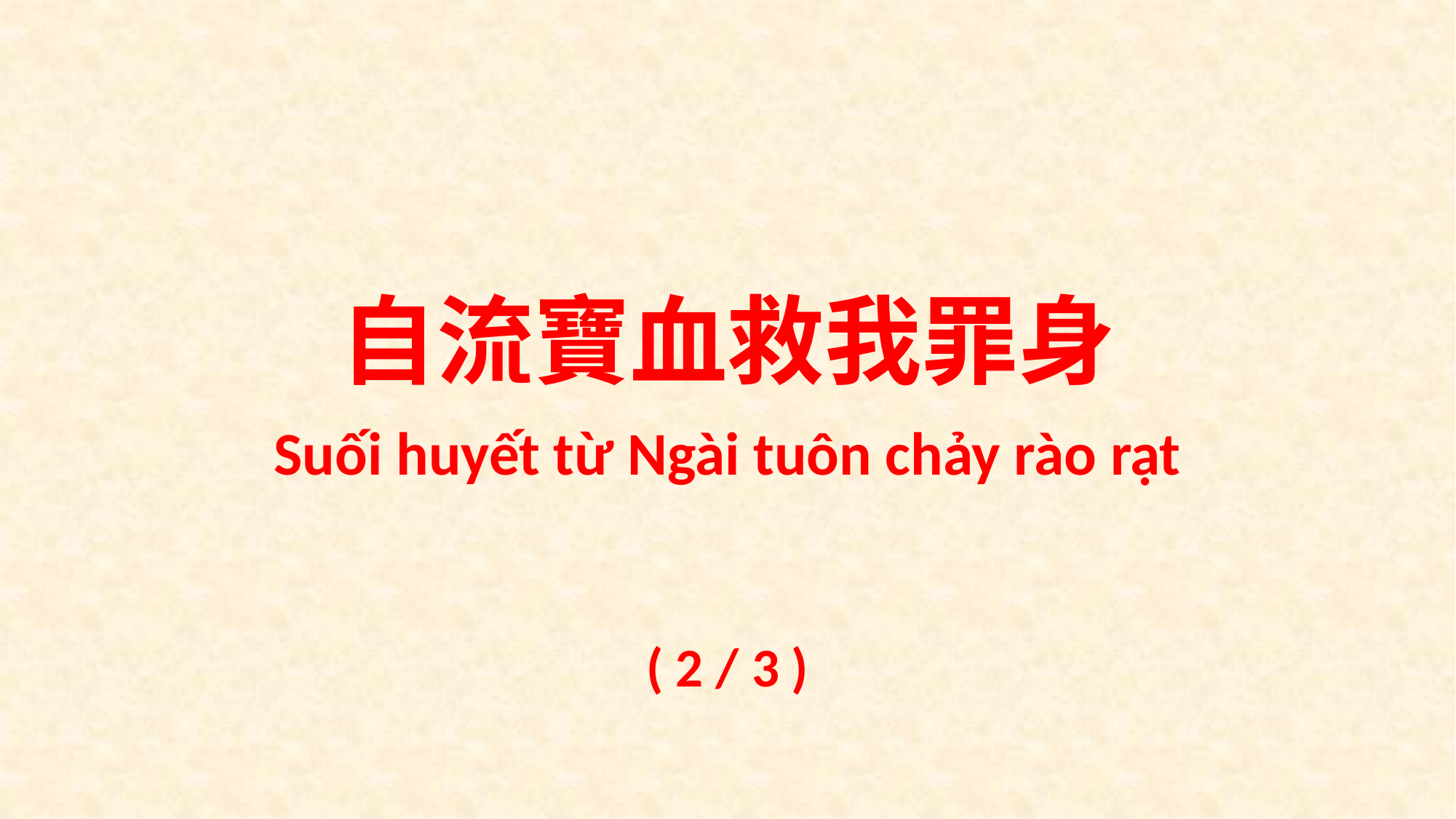

自流寶血救我罪身
Suối huyết từ Ngài tuôn chảy rào rạt
( 2 / 3 )